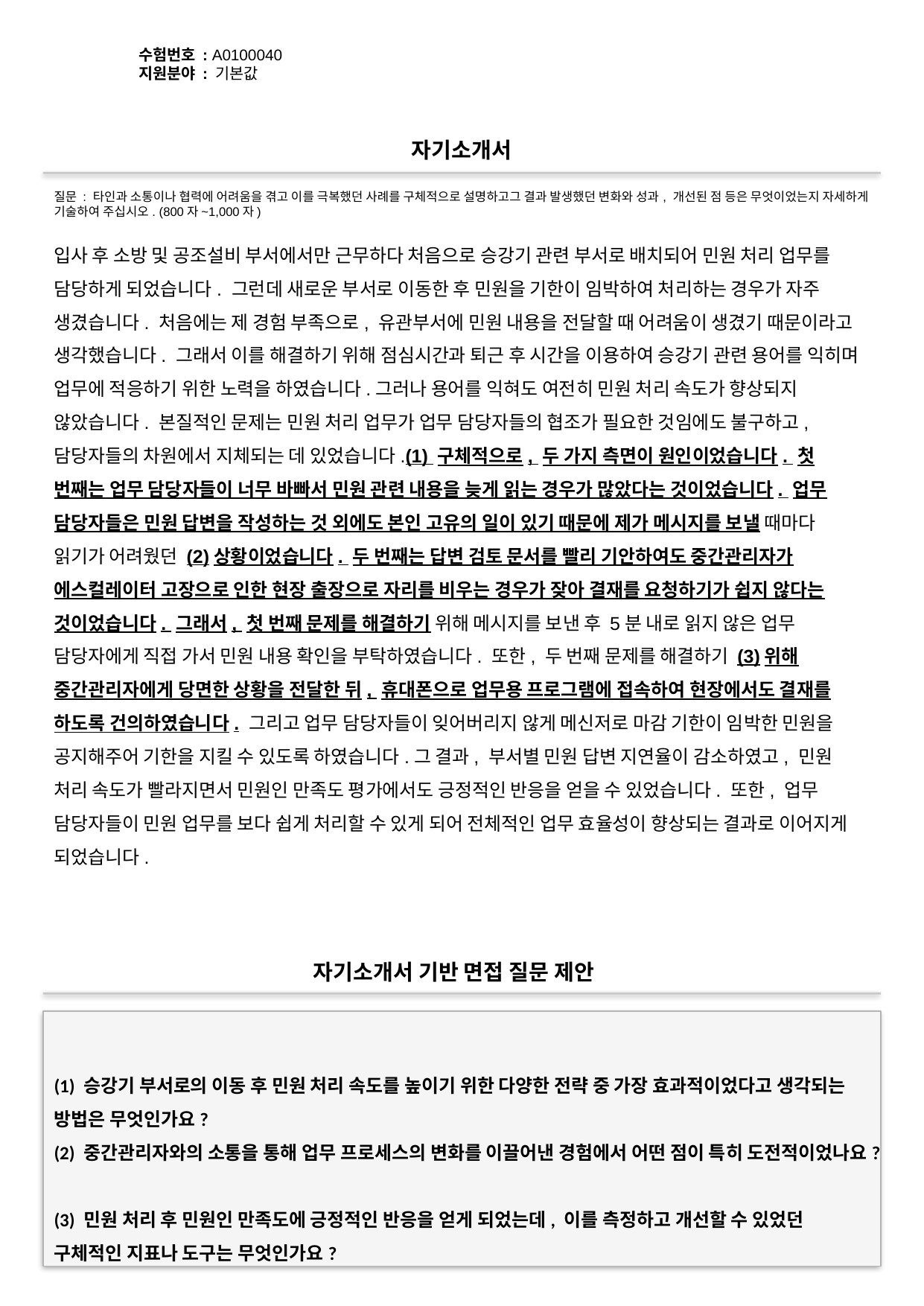

수험번호 : A0100040
지원분야 : 기본값
#

자기소개서

질문 : 타인과 소통이나 협력에 어려움을 겪고 이를 극복했던 사례를 구체적으로 설명하고그 결과 발생했던 변화와 성과, 개선된 점 등은 무엇이었는지 자세하게 기술하여 주십시오. (800자~1,000자)

입사 후 소방 및 공조설비 부서에서만 근무하다 처음으로 승강기 관련 부서로 배치되어 민원 처리 업무를 담당하게 되었습니다. 그런데 새로운 부서로 이동한 후 민원을 기한이 임박하여 처리하는 경우가 자주 생겼습니다. 처음에는 제 경험 부족으로, 유관부서에 민원 내용을 전달할 때 어려움이 생겼기 때문이라고 생각했습니다. 그래서 이를 해결하기 위해 점심시간과 퇴근 후 시간을 이용하여 승강기 관련 용어를 익히며 업무에 적응하기 위한 노력을 하였습니다.그러나 용어를 익혀도 여전히 민원 처리 속도가 향상되지 않았습니다. 본질적인 문제는 민원 처리 업무가 업무 담당자들의 협조가 필요한 것임에도 불구하고, 담당자들의 차원에서 지체되는 데 있었습니다.(1) 구체적으로, 두 가지 측면이 원인이었습니다. 첫 번째는 업무 담당자들이 너무 바빠서 민원 관련 내용을 늦게 읽는 경우가 많았다는 것이었습니다. 업무 담당자들은 민원 답변을 작성하는 것 외에도 본인 고유의 일이 있기 때문에 제가 메시지를 보낼 때마다 읽기가 어려웠던 (2)상황이었습니다. 두 번째는 답변 검토 문서를 빨리 기안하여도 중간관리자가 에스컬레이터 고장으로 인한 현장 출장으로 자리를 비우는 경우가 잦아 결재를 요청하기가 쉽지 않다는 것이었습니다. 그래서, 첫 번째 문제를 해결하기 위해 메시지를 보낸 후 5분 내로 읽지 않은 업무 담당자에게 직접 가서 민원 내용 확인을 부탁하였습니다. 또한, 두 번째 문제를 해결하기 (3)위해 중간관리자에게 당면한 상황을 전달한 뒤, 휴대폰으로 업무용 프로그램에 접속하여 현장에서도 결재를 하도록 건의하였습니다. 그리고 업무 담당자들이 잊어버리지 않게 메신저로 마감 기한이 임박한 민원을 공지해주어 기한을 지킬 수 있도록 하였습니다.그 결과, 부서별 민원 답변 지연율이 감소하였고, 민원 처리 속도가 빨라지면서 민원인 만족도 평가에서도 긍정적인 반응을 얻을 수 있었습니다. 또한, 업무 담당자들이 민원 업무를 보다 쉽게 처리할 수 있게 되어 전체적인 업무 효율성이 향상되는 결과로 이어지게 되었습니다.

자기소개서 기반 면접 질문 제안

(1) 승강기 부서로의 이동 후 민원 처리 속도를 높이기 위한 다양한 전략 중 가장 효과적이었다고 생각되는 방법은 무엇인가요?
(2) 중간관리자와의 소통을 통해 업무 프로세스의 변화를 이끌어낸 경험에서 어떤 점이 특히 도전적이었나요?
(3) 민원 처리 후 민원인 만족도에 긍정적인 반응을 얻게 되었는데, 이를 측정하고 개선할 수 있었던 구체적인 지표나 도구는 무엇인가요?